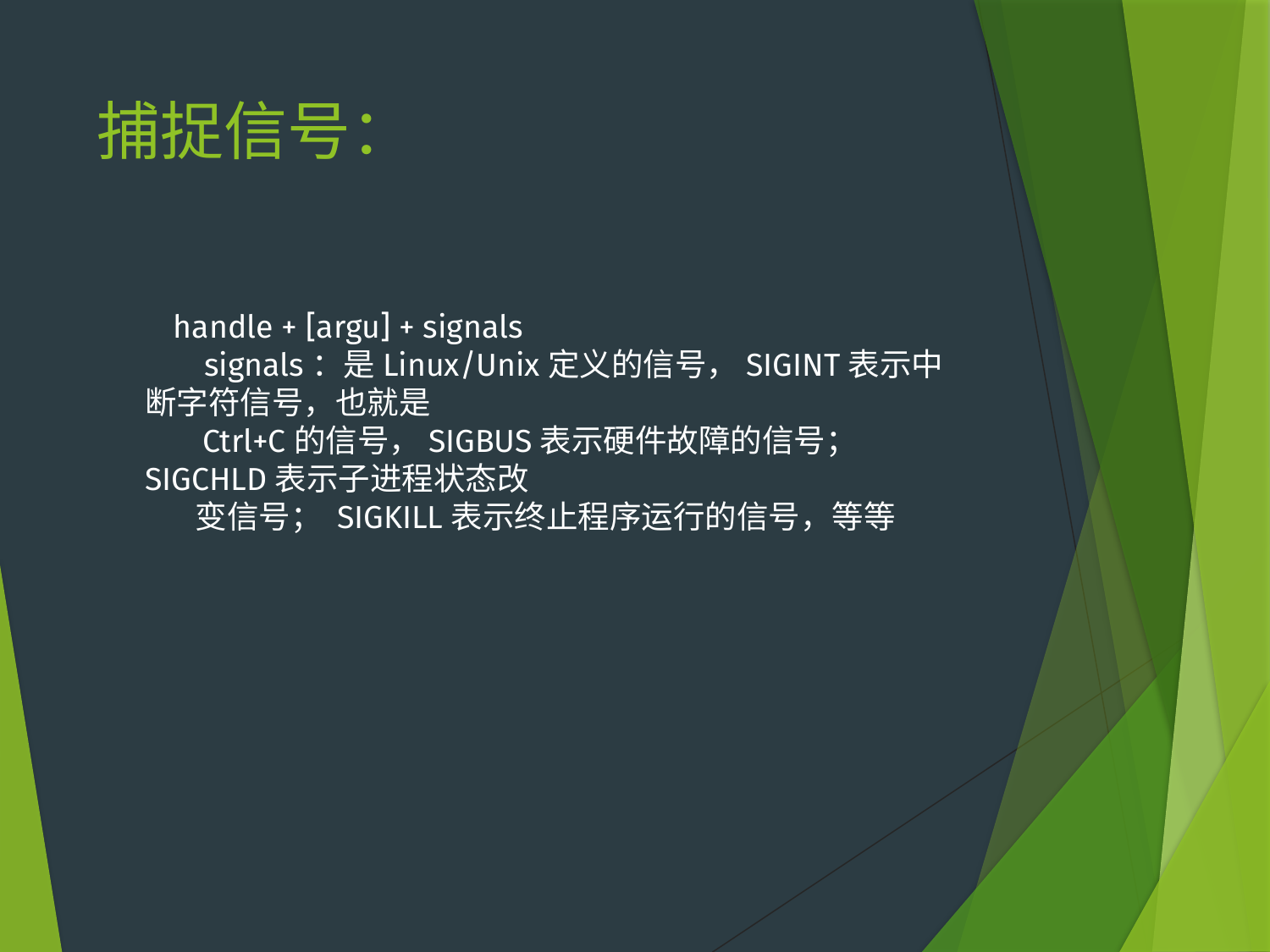

# 捕捉信号：
         handle + [argu] + signals
       signals：是Linux/Unix定义的信号，SIGINT表示中断字符信号，也就是
       Ctrl+C的信号，SIGBUS表示硬件故障的信号；SIGCHLD表示子进程状态改
       变信号； SIGKILL表示终止程序运行的信号，等等